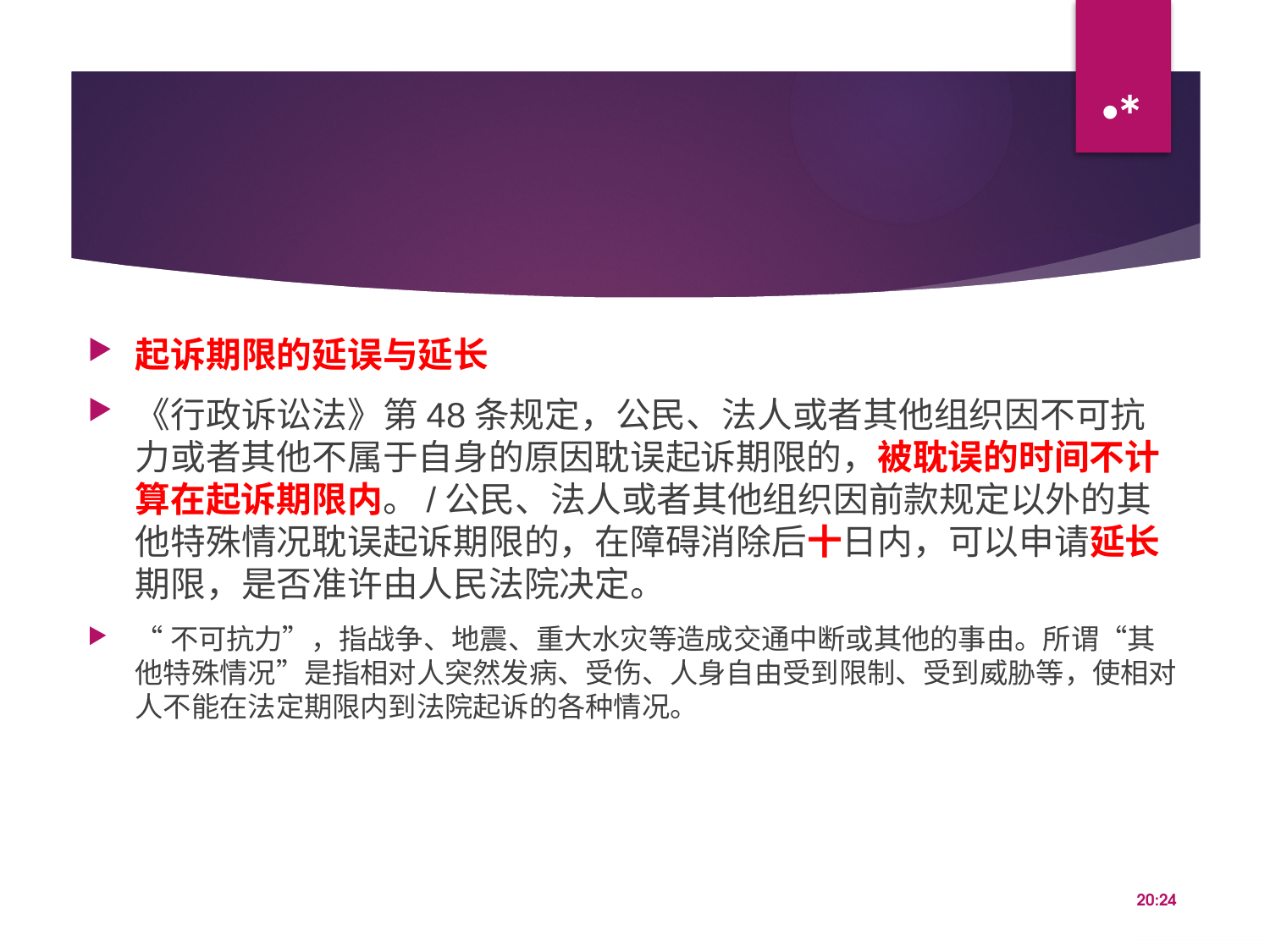

*
#
起诉期限的延误与延长
《行政诉讼法》第48条规定，公民、法人或者其他组织因不可抗力或者其他不属于自身的原因耽误起诉期限的，被耽误的时间不计算在起诉期限内。/公民、法人或者其他组织因前款规定以外的其他特殊情况耽误起诉期限的，在障碍消除后十日内，可以申请延长期限，是否准许由人民法院决定。
“不可抗力”，指战争、地震、重大水灾等造成交通中断或其他的事由。所谓“其他特殊情况”是指相对人突然发病、受伤、人身自由受到限制、受到威胁等，使相对人不能在法定期限内到法院起诉的各种情况。

20:24